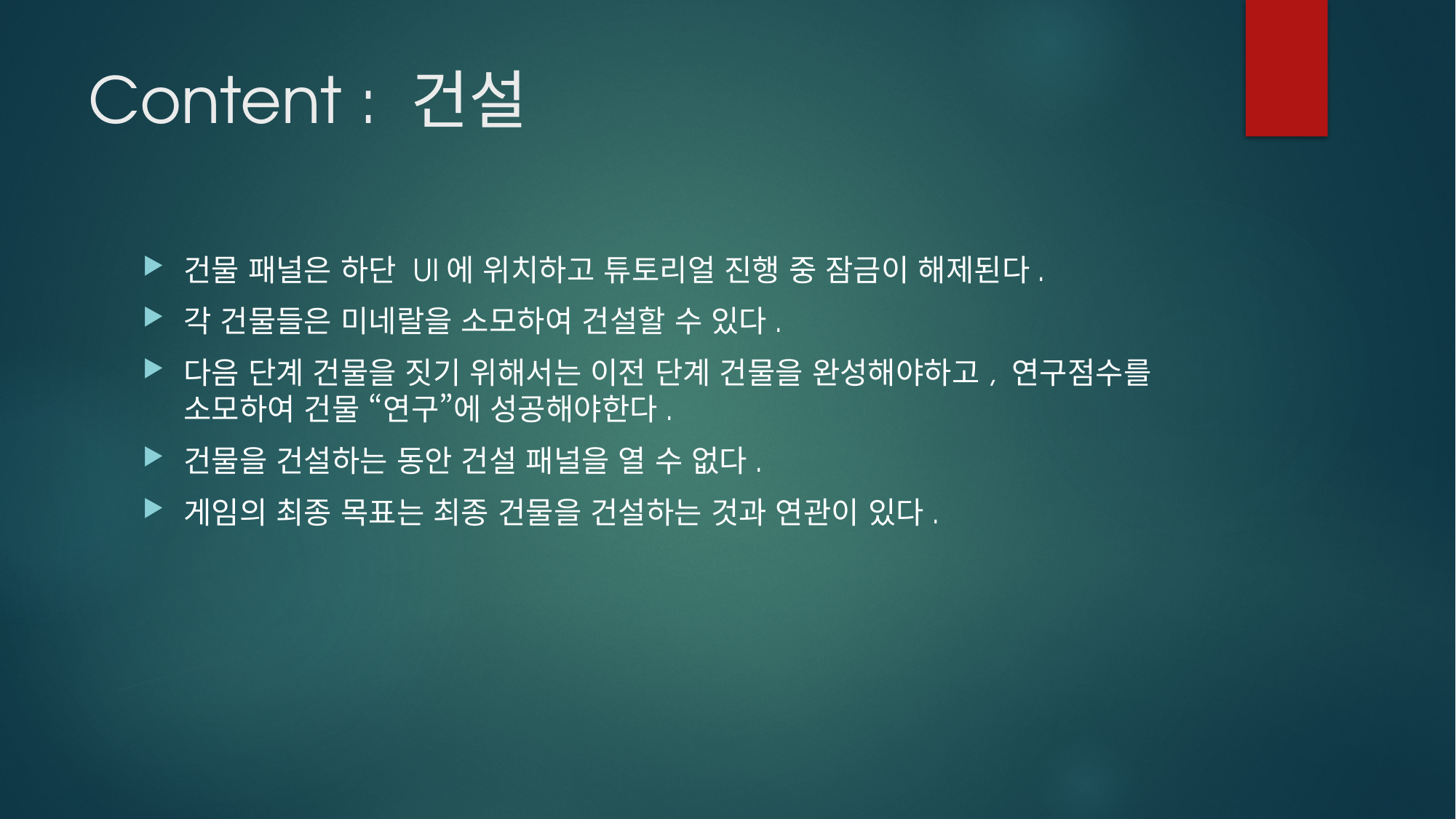

# Content : 건설
건물 패널은 하단 UI에 위치하고 튜토리얼 진행 중 잠금이 해제된다.
각 건물들은 미네랄을 소모하여 건설할 수 있다.
다음 단계 건물을 짓기 위해서는 이전 단계 건물을 완성해야하고, 연구점수를 소모하여 건물 “연구”에 성공해야한다.
건물을 건설하는 동안 건설 패널을 열 수 없다.
게임의 최종 목표는 최종 건물을 건설하는 것과 연관이 있다.